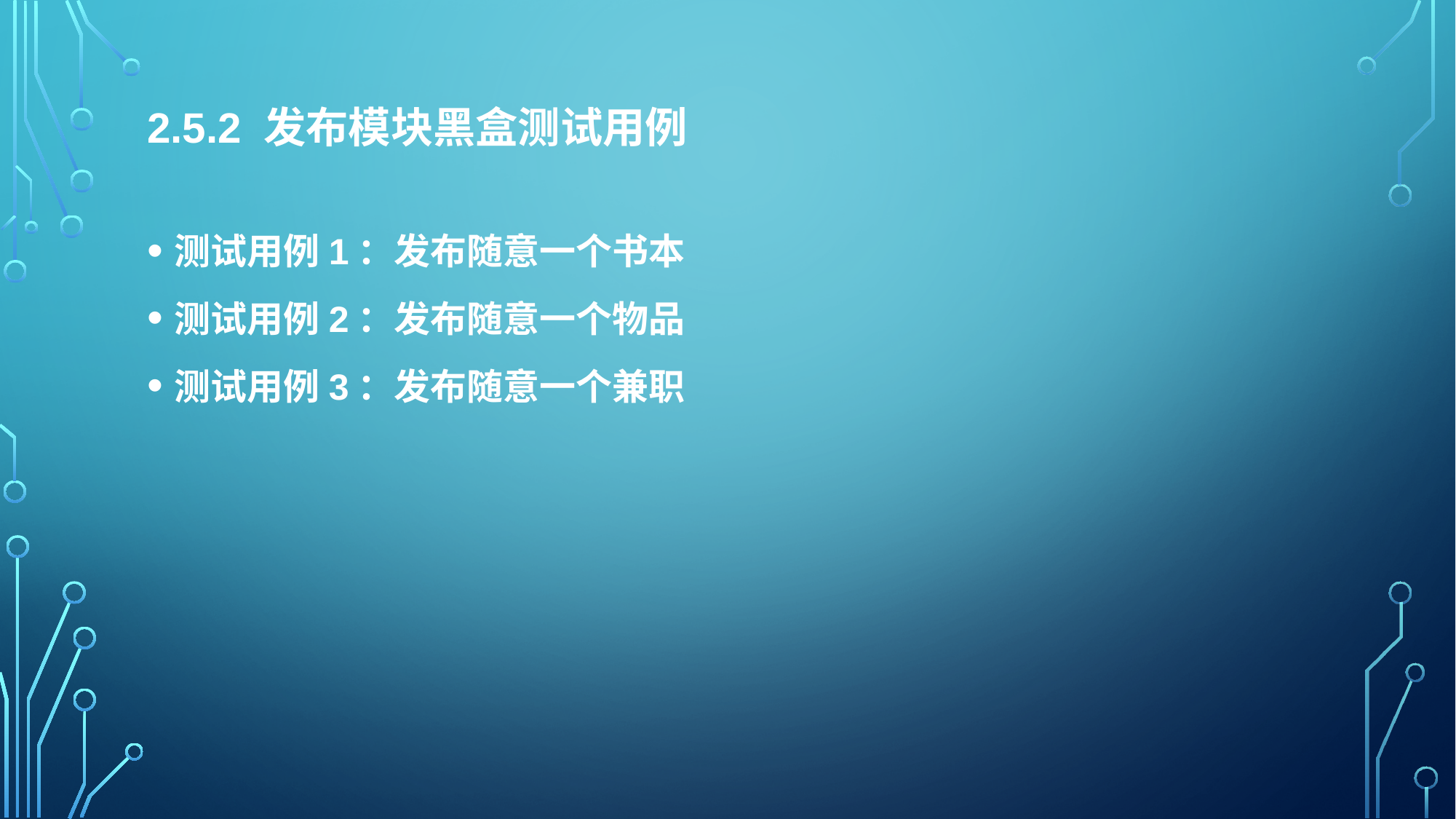

# 2.5.2 发布模块黑盒测试用例
测试用例1：发布随意一个书本
测试用例2：发布随意一个物品
测试用例3：发布随意一个兼职